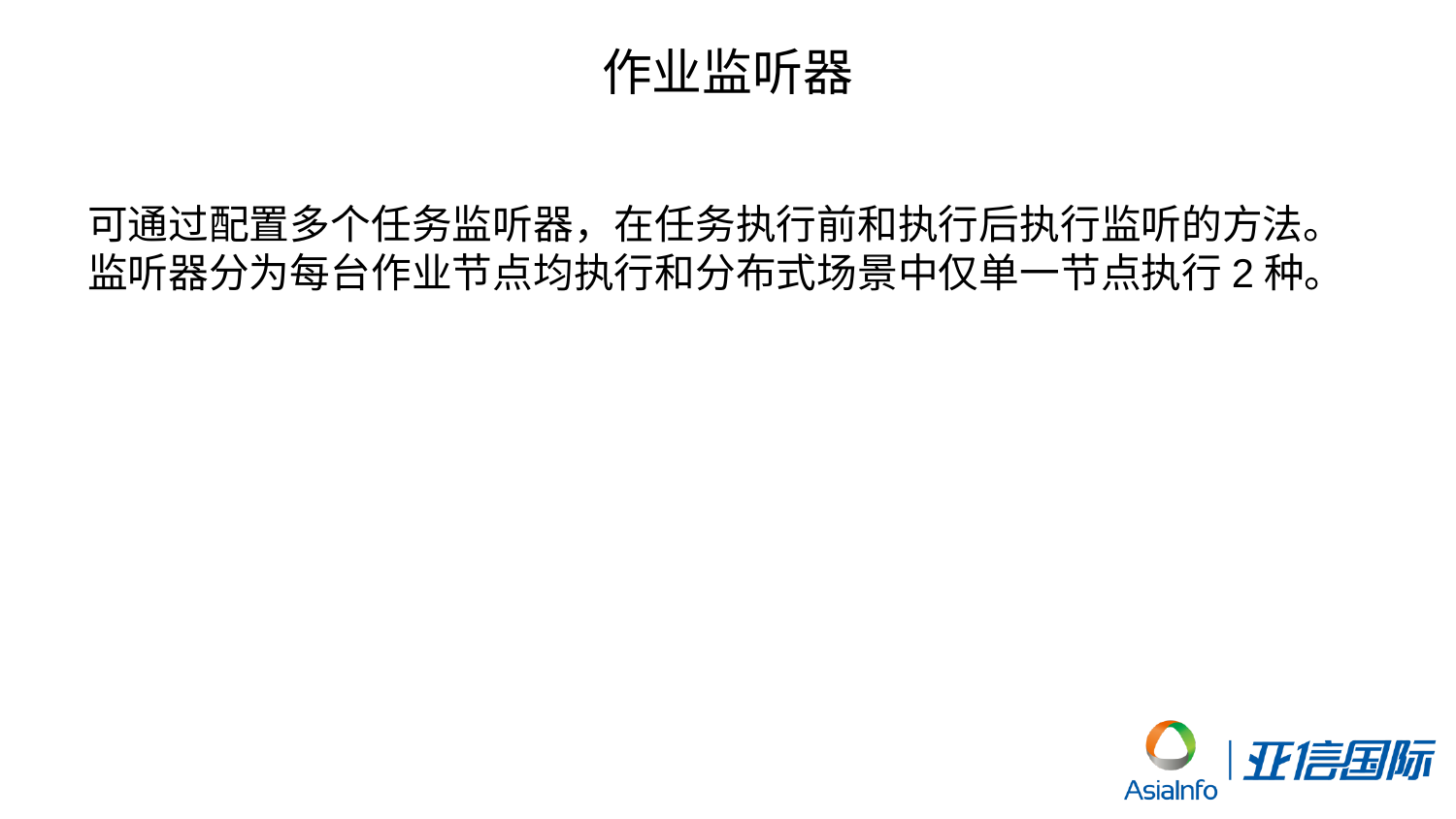

# 作业监听器
可通过配置多个任务监听器，在任务执行前和执行后执行监听的方法。监听器分为每台作业节点均执行和分布式场景中仅单一节点执行2种。